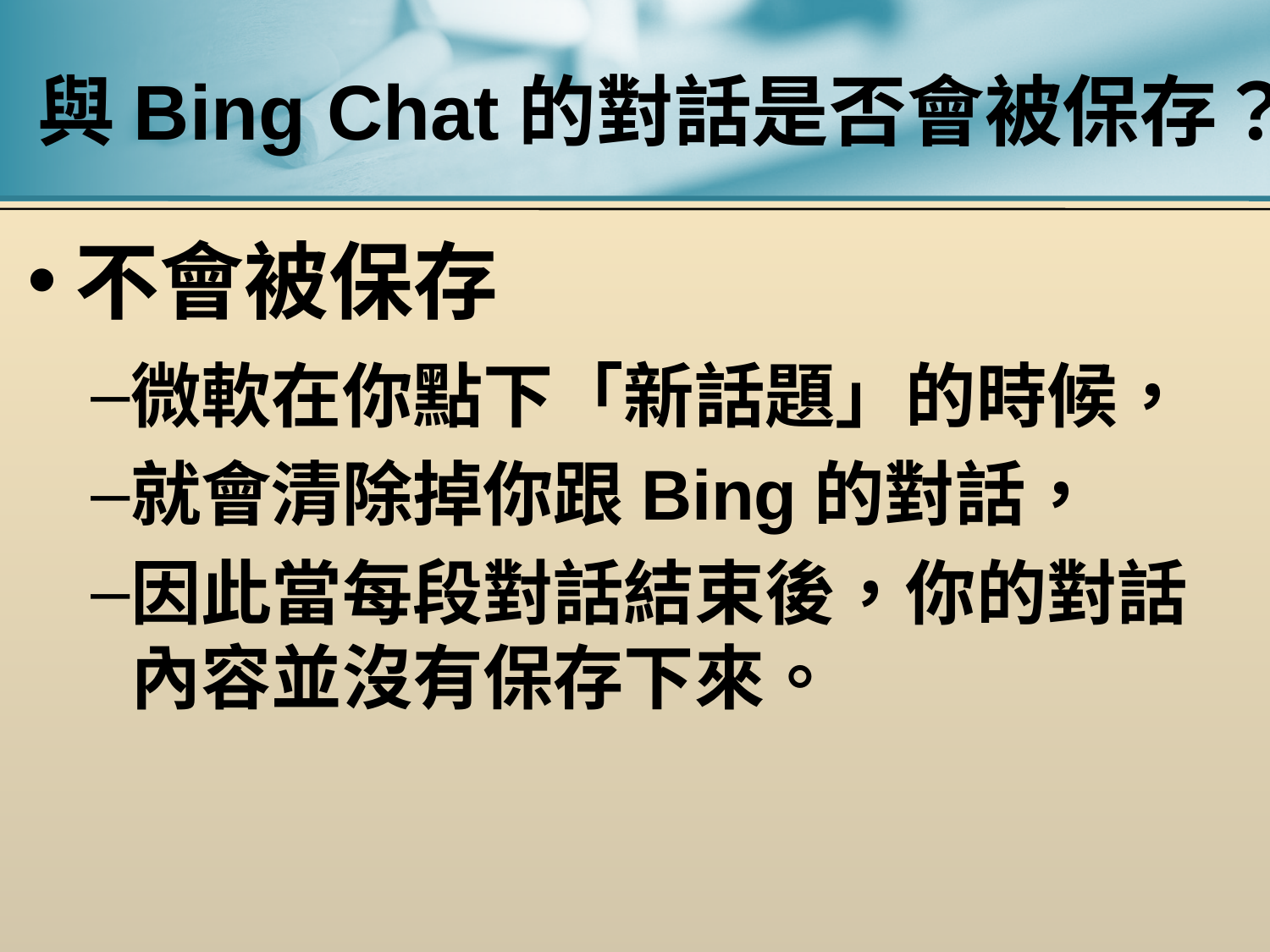

# 與Bing Chat的對話是否會被保存？
不會被保存
微軟在你點下「新話題」的時候，
就會清除掉你跟Bing的對話，
因此當每段對話結束後，你的對話內容並沒有保存下來。